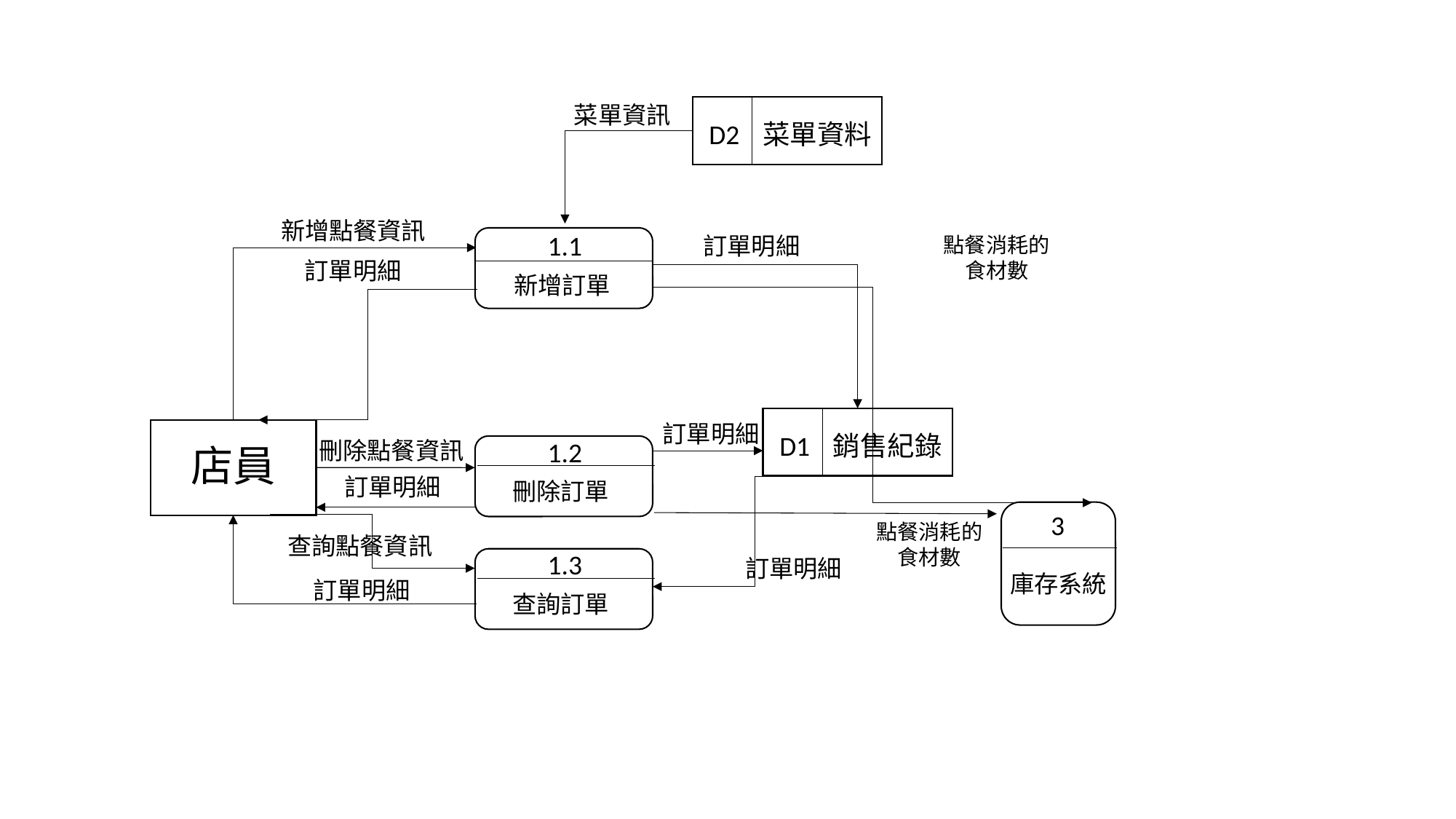

菜單資訊

D2
菜單資料
新增點餐資訊
1.1
訂單明細
點餐消耗的食材數

訂單明細
新增訂單

訂單明細
店員
D1
銷售紀錄
1.2
刪除點餐資訊

訂單明細
刪除訂單

3
點餐消耗的食材數

查詢點餐資訊
1.3
訂單明細

庫存系統
訂單明細
查詢訂單